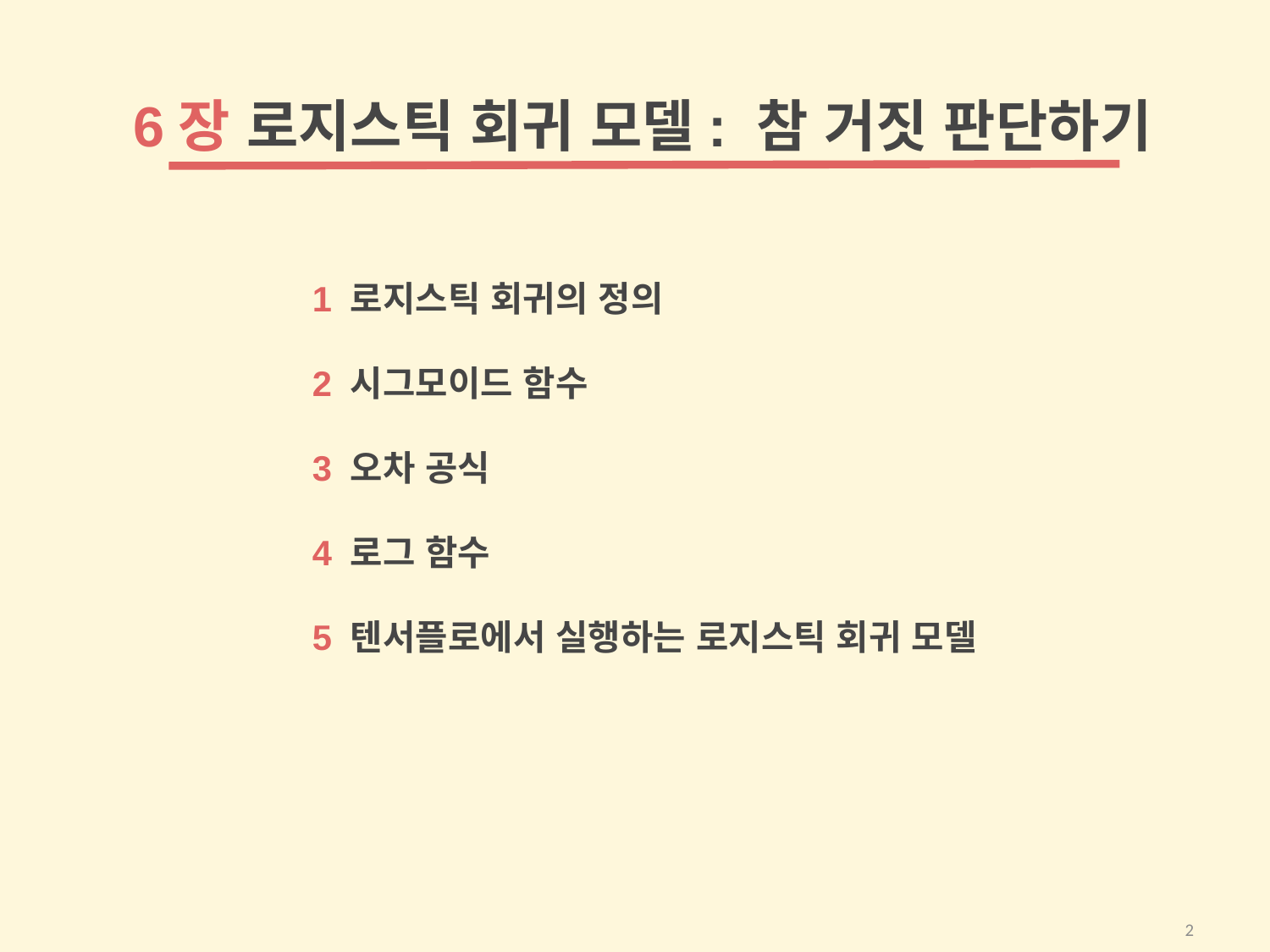

6장 로지스틱 회귀 모델: 참 거짓 판단하기
1 로지스틱 회귀의 정의
2 시그모이드 함수
3 오차 공식
4 로그 함수
5 텐서플로에서 실행하는 로지스틱 회귀 모델
2